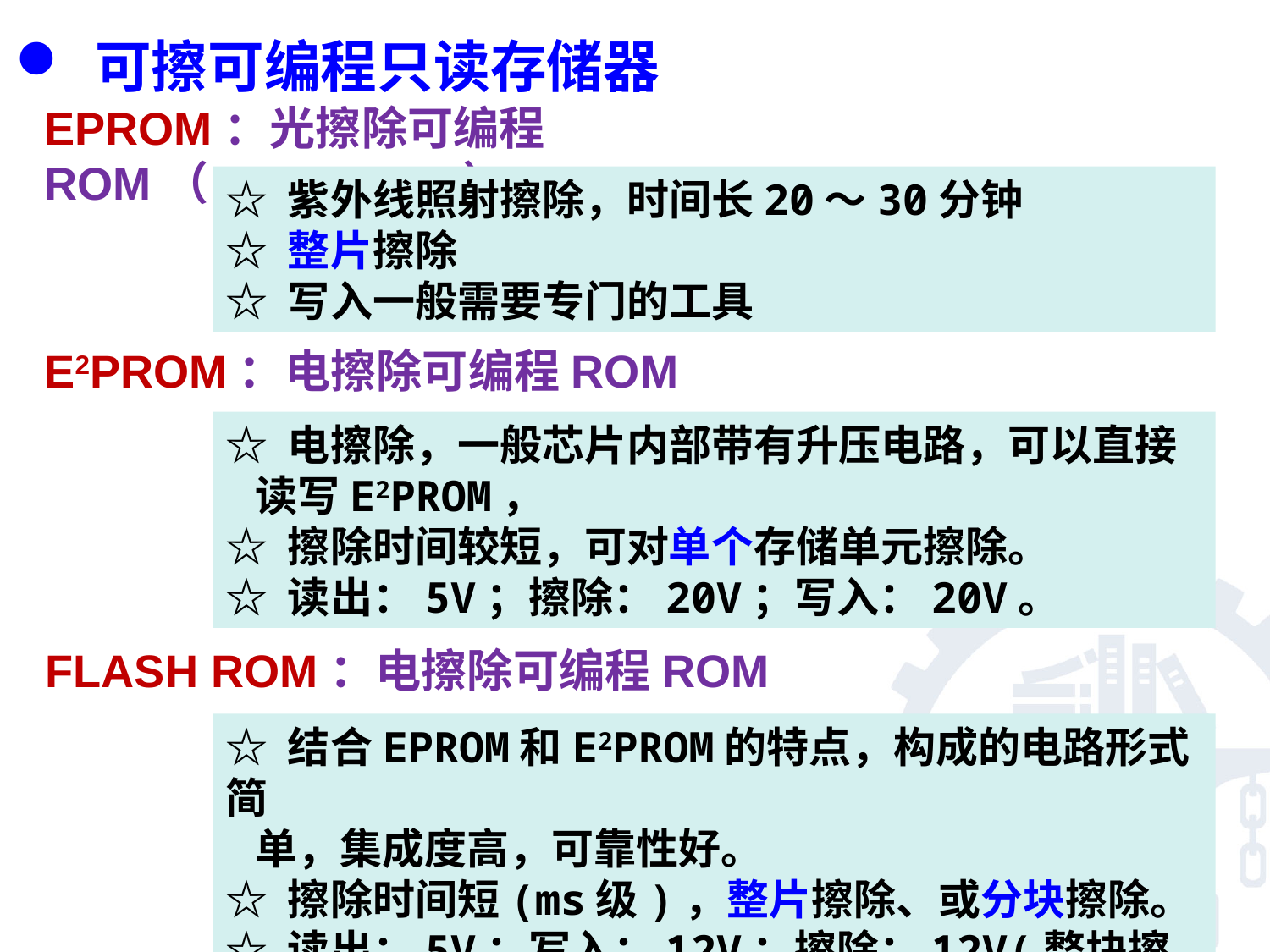

可擦可编程只读存储器
EPROM：光擦除可编程ROM（UVEPROM）
☆ 紫外线照射擦除，时间长20～30分钟
☆ 整片擦除
☆ 写入一般需要专门的工具
E2PROM：电擦除可编程ROM
☆ 电擦除，一般芯片内部带有升压电路，可以直接
  读写E2PROM，
☆ 擦除时间较短，可对单个存储单元擦除。
☆ 读出：5V；擦除：20V；写入：20V。
FLASH ROM：电擦除可编程ROM
☆ 结合EPROM和E2PROM的特点，构成的电路形式简
  单，集成度高，可靠性好。
☆ 擦除时间短(ms级)，整片擦除、或分块擦除。
☆ 读出：5V；写入：12V；擦除：12V(整块擦除)